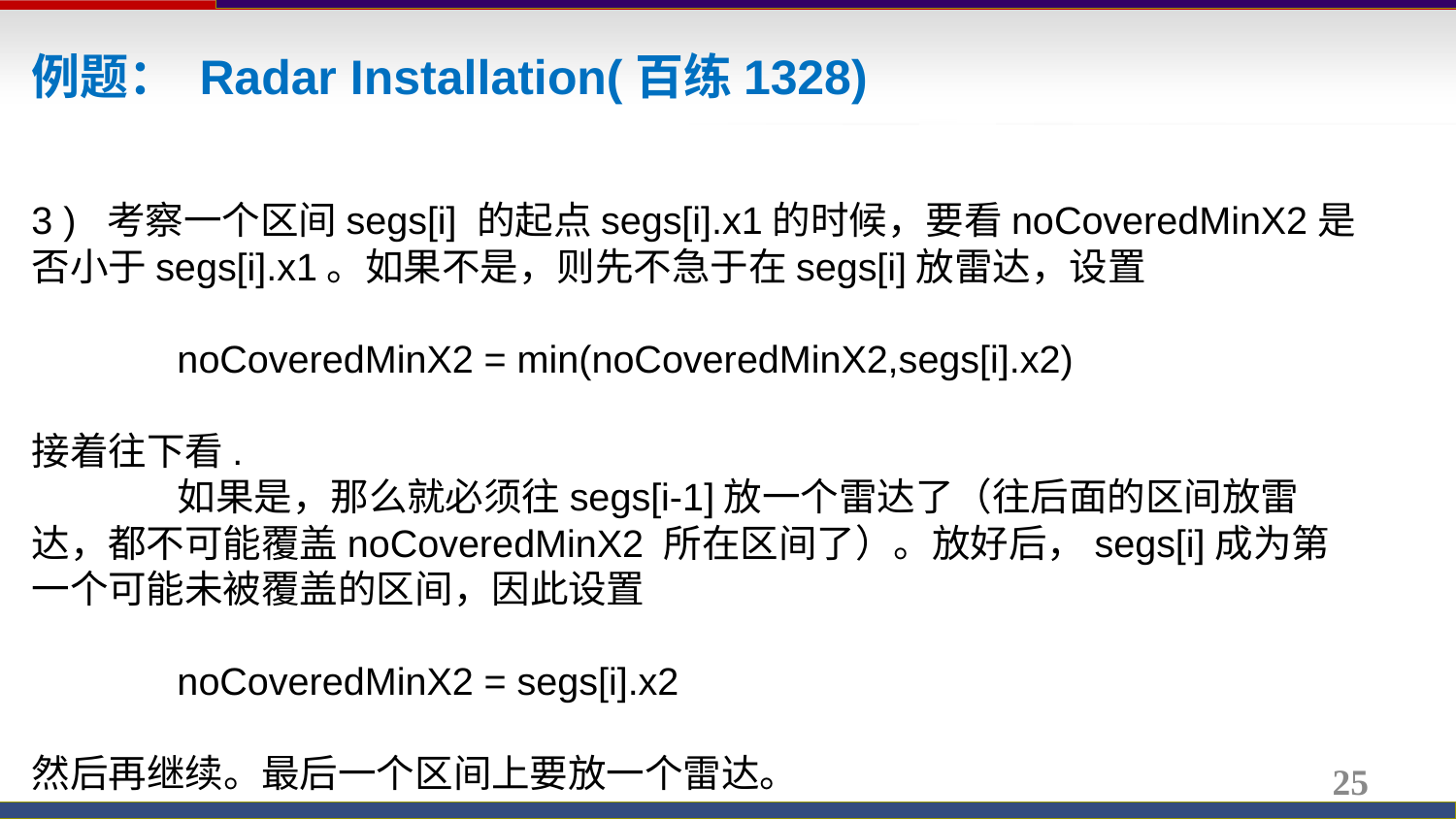

例题： Radar Installation(百练1328)

3 )  考察一个区间segs[i] 的起点segs[i].x1的时候，要看noCoveredMinX2是否小于segs[i].x1。如果不是，则先不急于在segs[i]放雷达，设置

 	noCoveredMinX2 = min(noCoveredMinX2,segs[i].x2)

接着往下看.
	如果是，那么就必须往segs[i-1]放一个雷达了（往后面的区间放雷达，都不可能覆盖noCoveredMinX2 所在区间了）。放好后，segs[i]成为第一个可能未被覆盖的区间，因此设置

 	noCoveredMinX2 = segs[i].x2

然后再继续。最后一个区间上要放一个雷达。